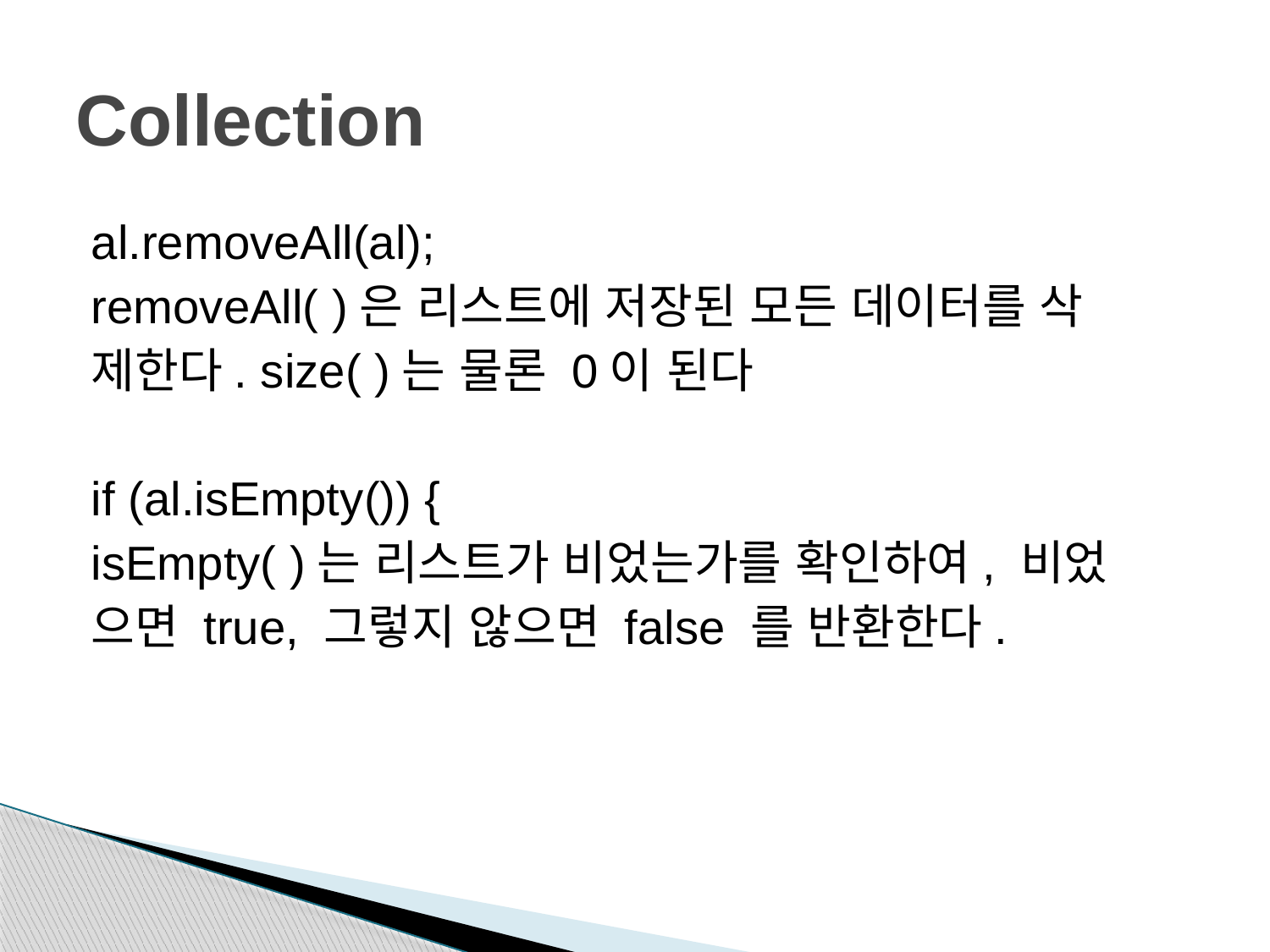

# Collection
al.removeAll(al);
removeAll( )은 리스트에 저장된 모든 데이터를 삭
제한다. size( )는 물론 0이 된다

if (al.isEmpty()) {
isEmpty( )는 리스트가 비었는가를 확인하여, 비었
으면 true, 그렇지 않으면 false 를 반환한다.